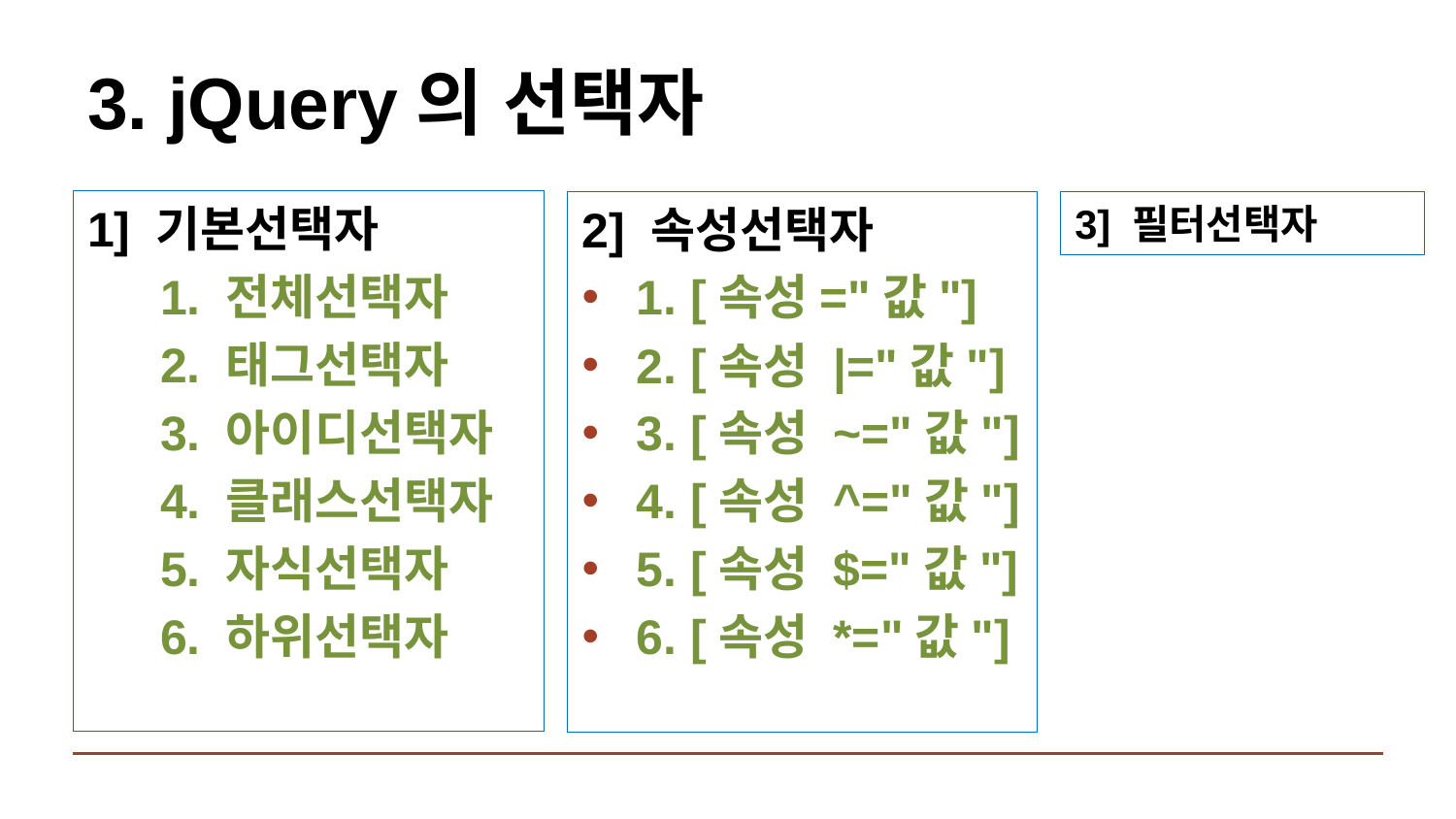

# 3. jQuery의 선택자
1] 기본선택자
1. 전체선택자
2. 태그선택자
3. 아이디선택자
4. 클래스선택자
5. 자식선택자
6. 하위선택자
2] 속성선택자
1. [속성="값"]
2. [속성 |="값"]
3. [속성 ~="값"]
4. [속성 ^="값"]
5. [속성 $="값"]
6. [속성 *="값"]
3] 필터선택자